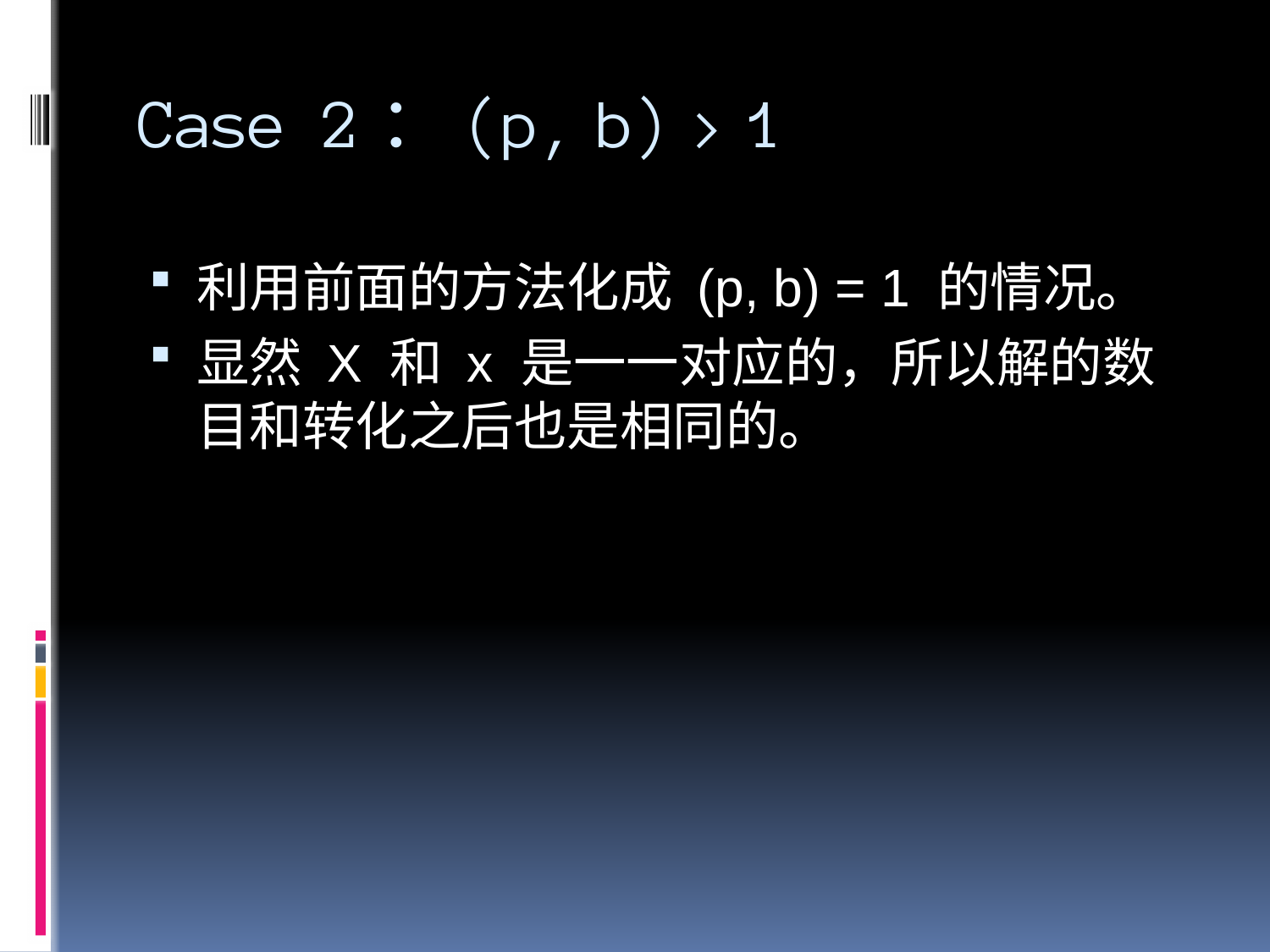

# Case 2：(p, b) > 1
利用前面的方法化成 (p, b) = 1 的情况。
显然 X 和 x 是一一对应的，所以解的数目和转化之后也是相同的。